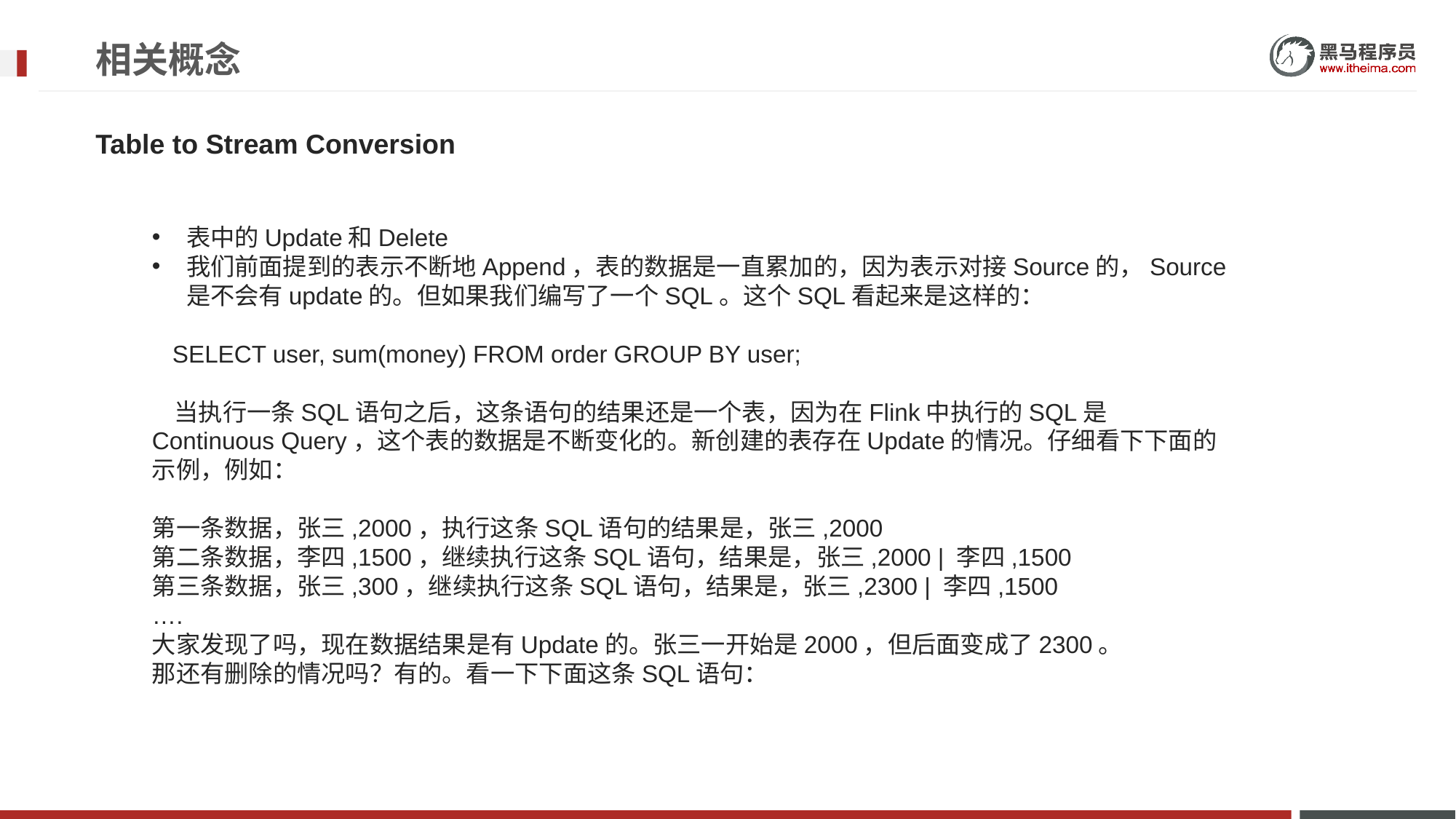

# 相关概念
Table to Stream Conversion
表中的Update和Delete
我们前面提到的表示不断地Append，表的数据是一直累加的，因为表示对接Source的，Source是不会有update的。但如果我们编写了一个SQL。这个SQL看起来是这样的：

   SELECT user, sum(money) FROM order GROUP BY user;

   当执行一条SQL语句之后，这条语句的结果还是一个表，因为在Flink中执行的SQL是Continuous Query，这个表的数据是不断变化的。新创建的表存在Update的情况。仔细看下下面的示例，例如：

第一条数据，张三,2000，执行这条SQL语句的结果是，张三,2000
第二条数据，李四,1500，继续执行这条SQL语句，结果是，张三,2000 | 李四,1500
第三条数据，张三,300，继续执行这条SQL语句，结果是，张三,2300 | 李四,1500
….
大家发现了吗，现在数据结果是有Update的。张三一开始是2000，但后面变成了2300。
那还有删除的情况吗？有的。看一下下面这条SQL语句：